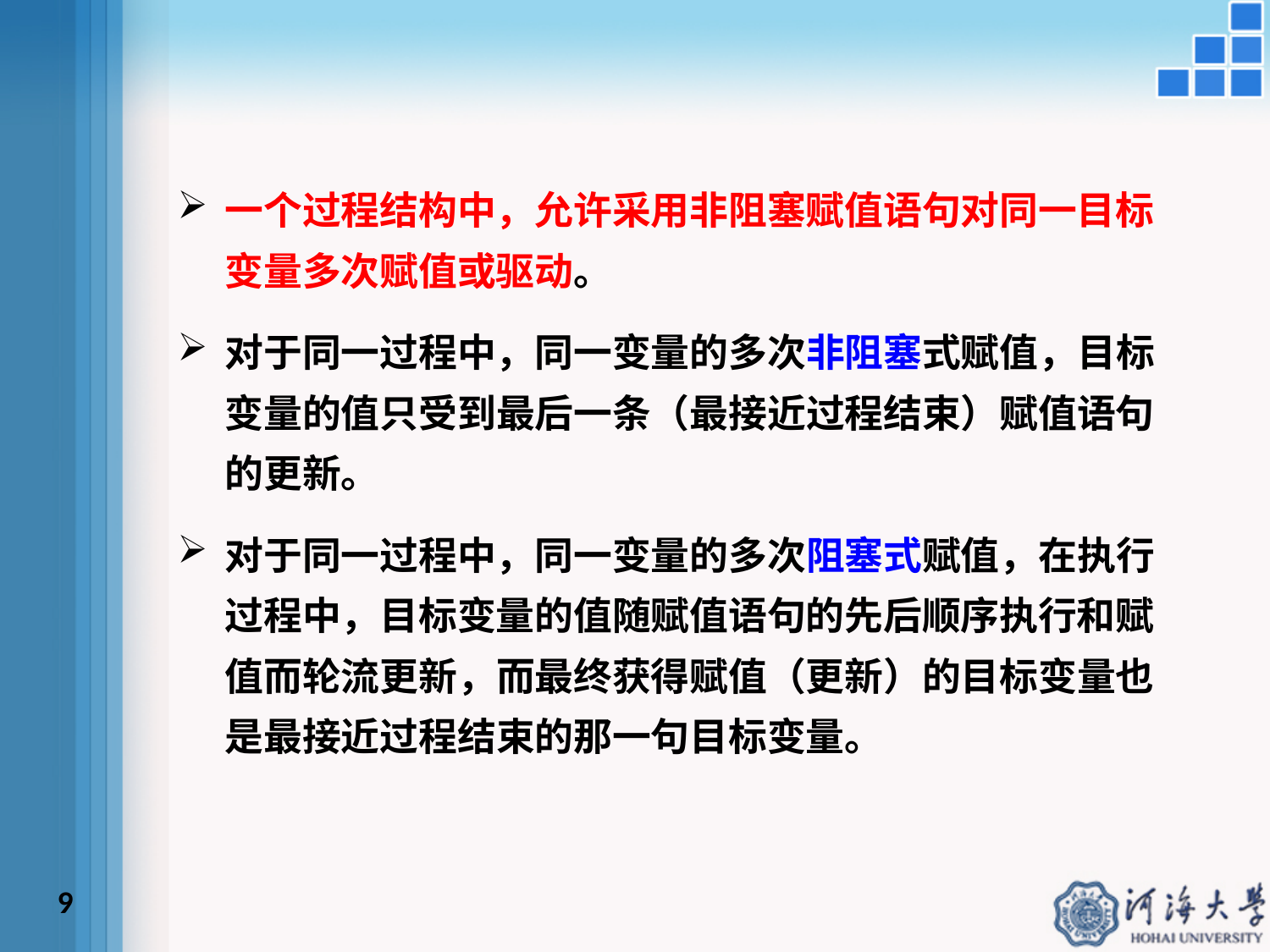

一个过程结构中，允许采用非阻塞赋值语句对同一目标变量多次赋值或驱动。
对于同一过程中，同一变量的多次非阻塞式赋值，目标变量的值只受到最后一条（最接近过程结束）赋值语句的更新。
对于同一过程中，同一变量的多次阻塞式赋值，在执行过程中，目标变量的值随赋值语句的先后顺序执行和赋值而轮流更新，而最终获得赋值（更新）的目标变量也是最接近过程结束的那一句目标变量。
9